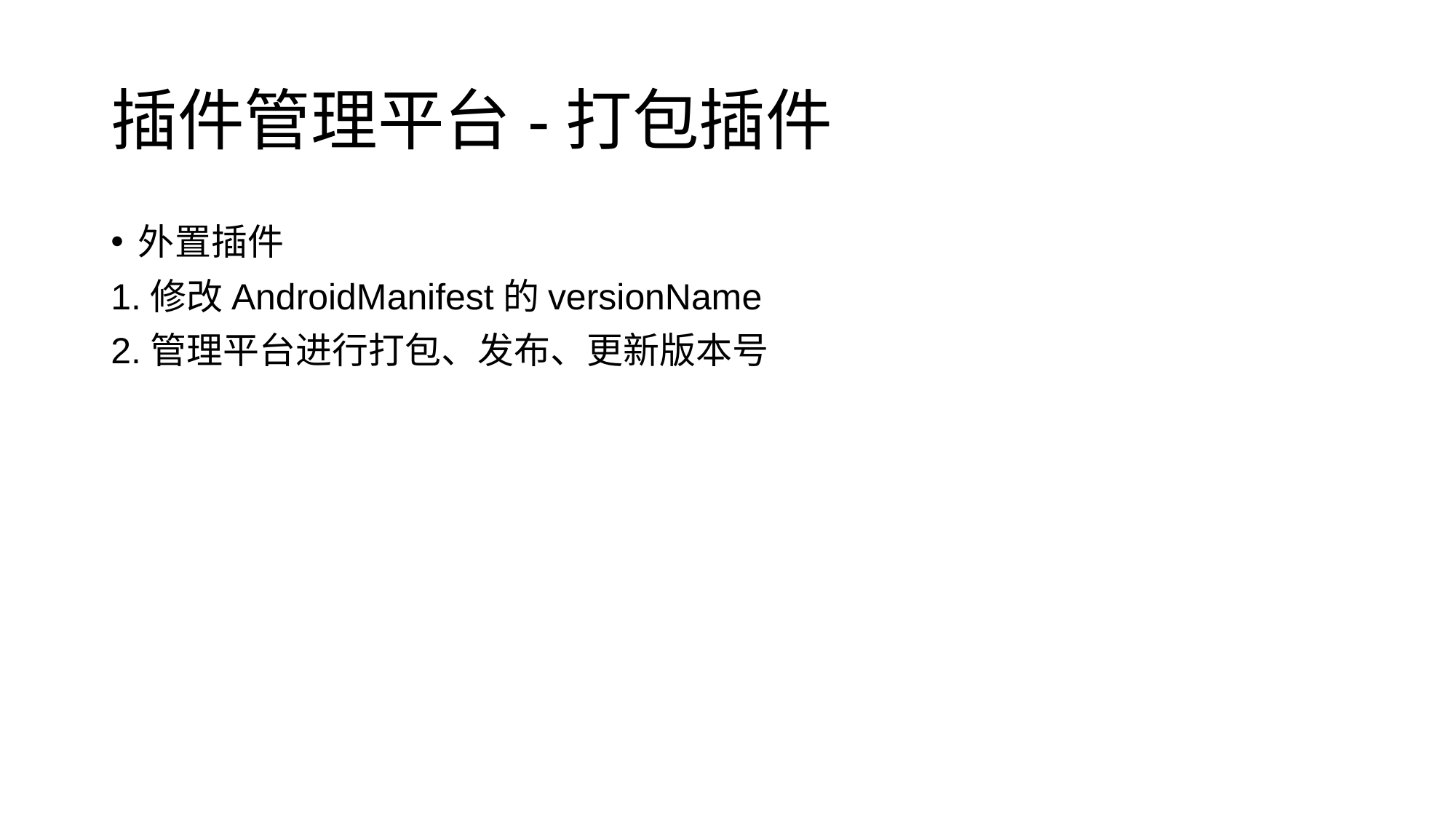

# 插件管理平台-打包插件
外置插件
1.修改AndroidManifest的versionName
2.管理平台进行打包、发布、更新版本号